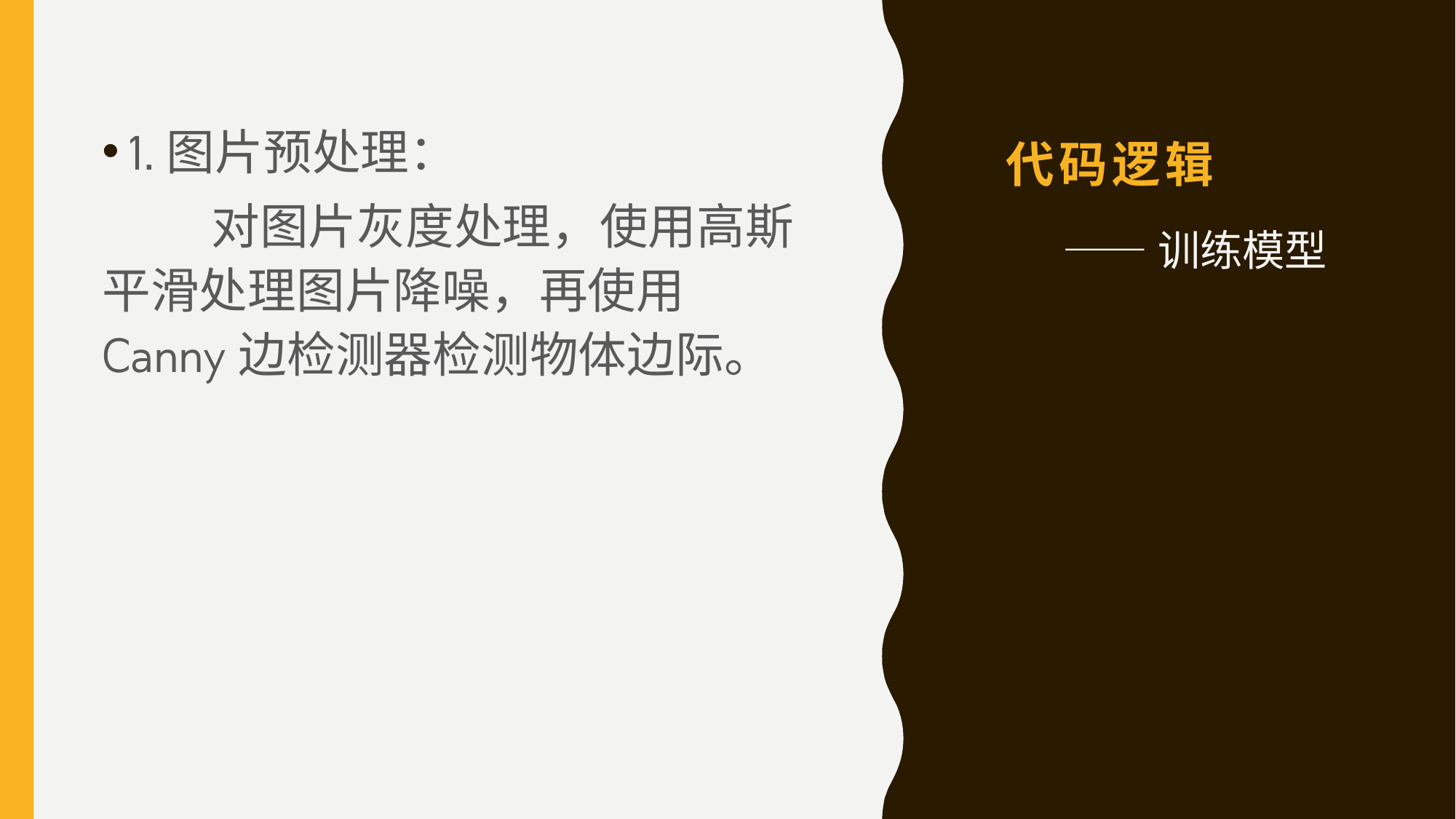

# 代码逻辑
1.图片预处理：
	对图片灰度处理，使用高斯平滑处理图片降噪，再使用Canny边检测器检测物体边际。
      ——训练模型